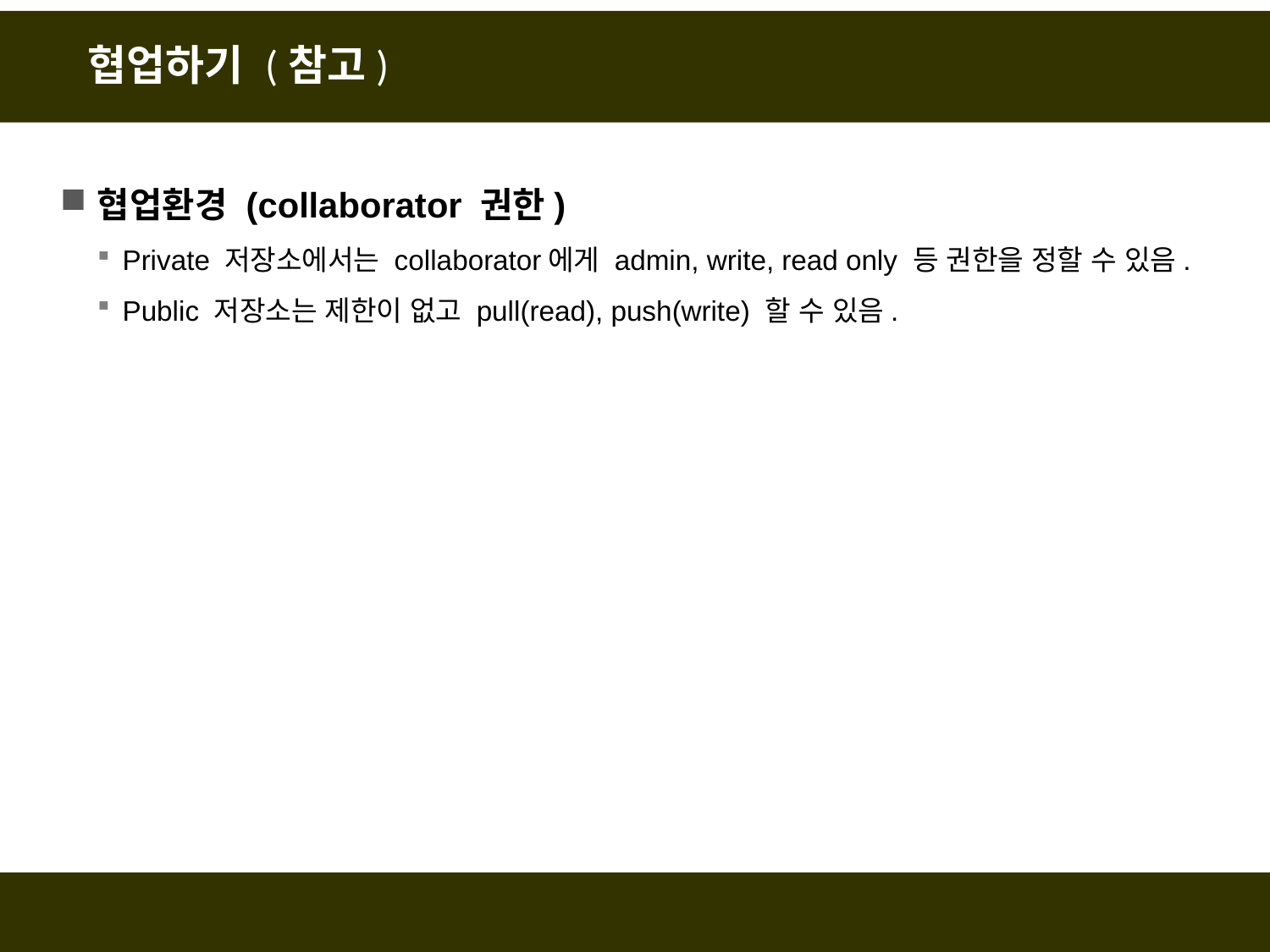

# 협업하기 (참고)
협업환경 (collaborator 권한)
Private 저장소에서는 collaborator에게 admin, write, read only 등 권한을 정할 수 있음.
Public 저장소는 제한이 없고 pull(read), push(write) 할 수 있음.